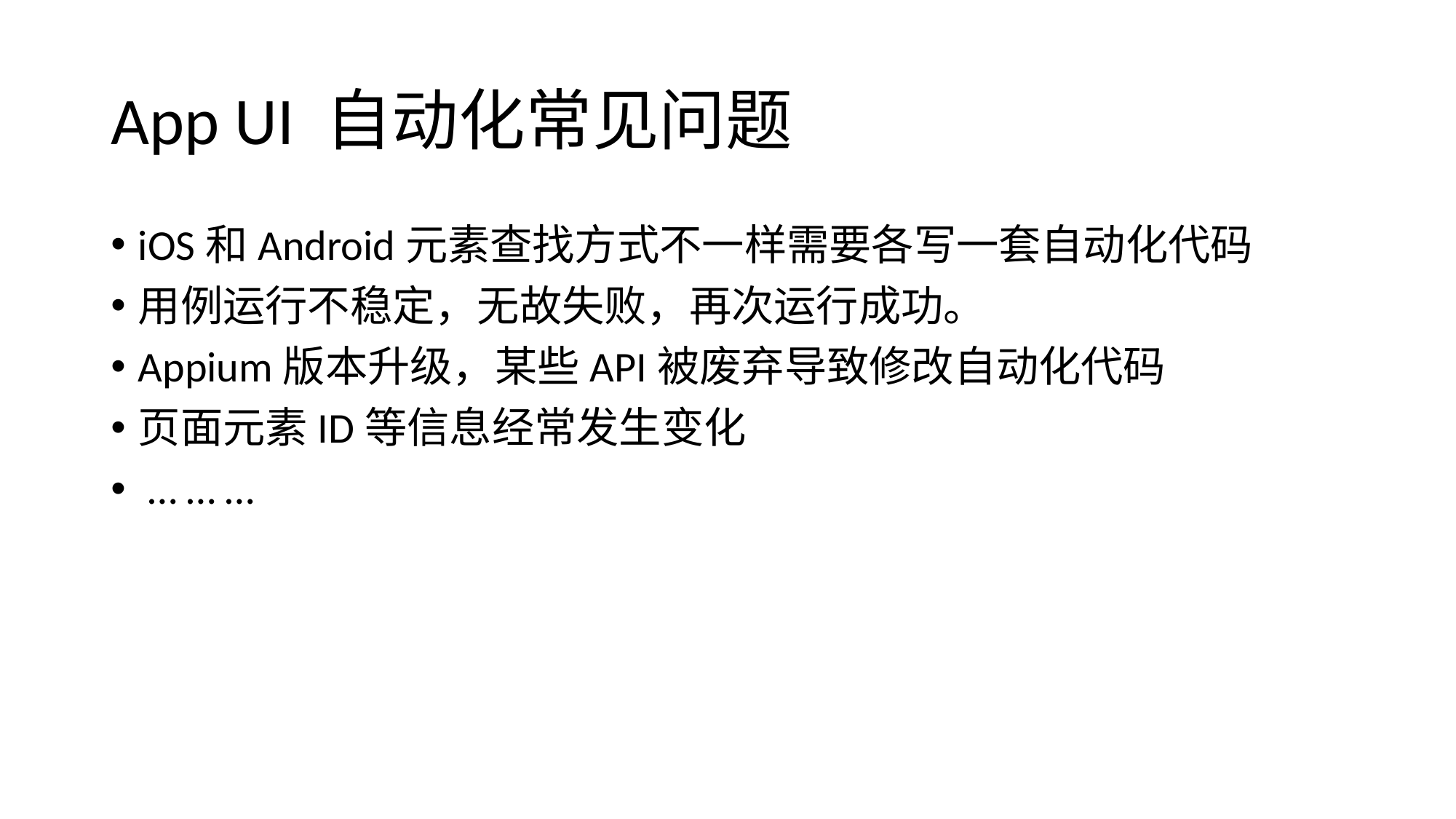

# App UI 自动化常见问题
iOS和Android元素查找方式不一样需要各写一套自动化代码
用例运行不稳定，无故失败，再次运行成功。
Appium版本升级，某些API被废弃导致修改自动化代码
页面元素ID等信息经常发生变化
 … … …